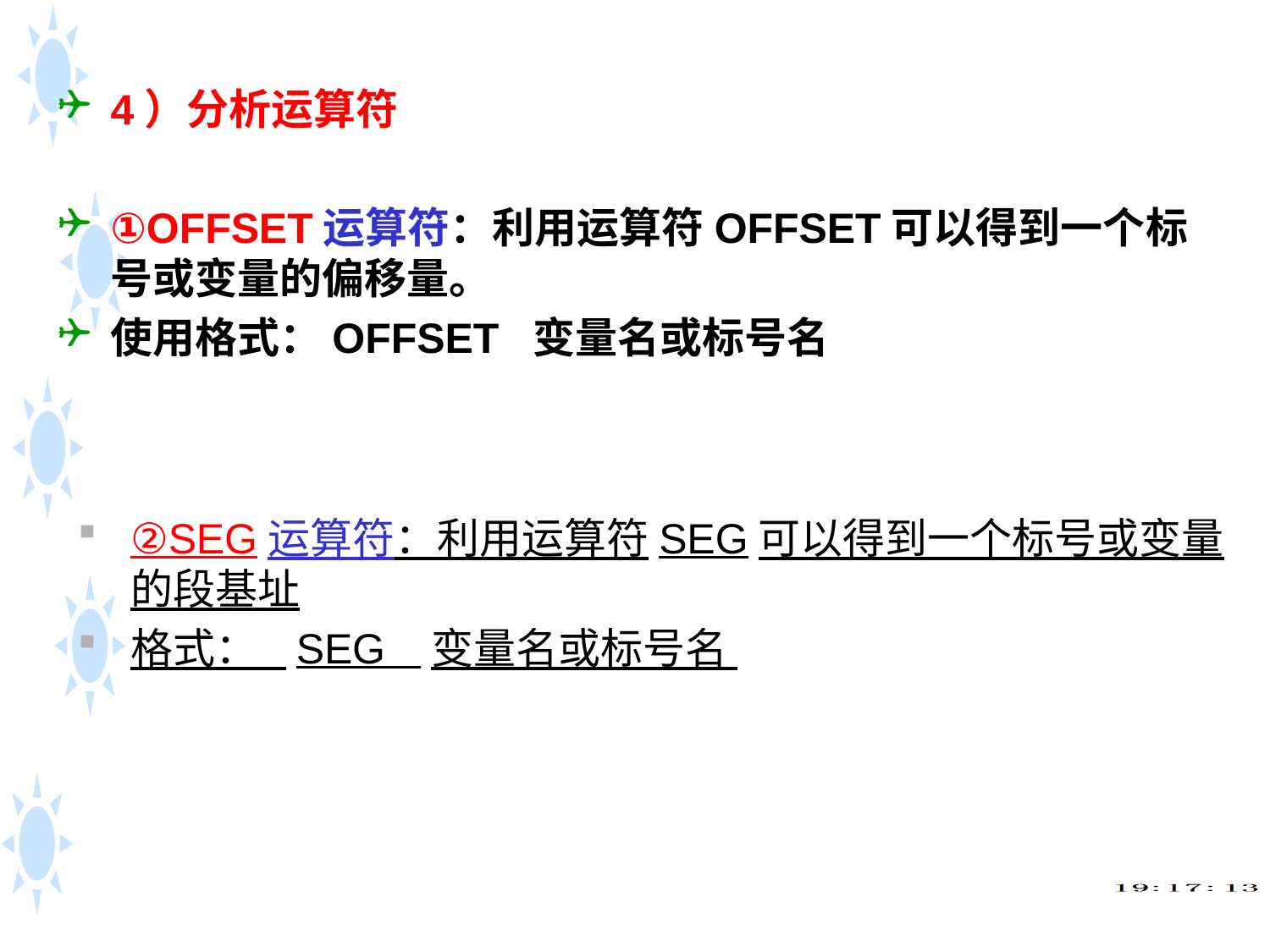

4）分析运算符

①OFFSET运算符：利用运算符OFFSET可以得到一个标号或变量的偏移量。
使用格式：OFFSET  变量名或标号名

②SEG运算符：利用运算符SEG可以得到一个标号或变量的段基址
格式：   SEG   变量名或标号名
53